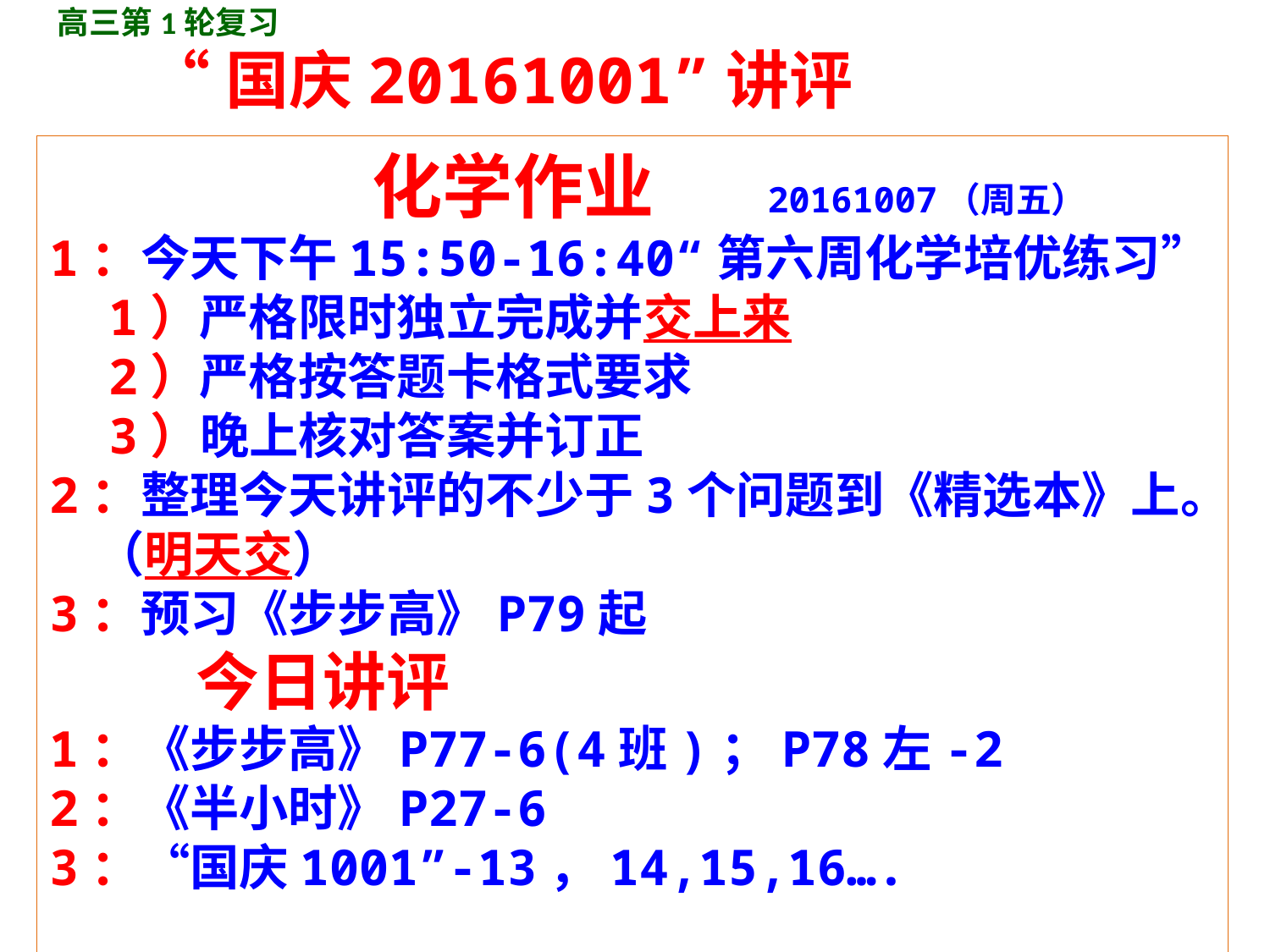

高三第1轮复习
        “国庆20161001”讲评
                   化学作业      20161007（周五）
1：今天下午15:50-16:40“第六周化学培优练习”
  1）严格限时独立完成并交上来
  2）严格按答题卡格式要求
  3）晚上核对答案并订正
2：整理今天讲评的不少于3个问题到《精选本》上。
   （明天交）
3：预习《步步高》P79起
            今日讲评
1：《步步高》P77-6(4班)；P78左-2
2：《半小时》P27-6
3：“国庆1001”-13，14,15,16….